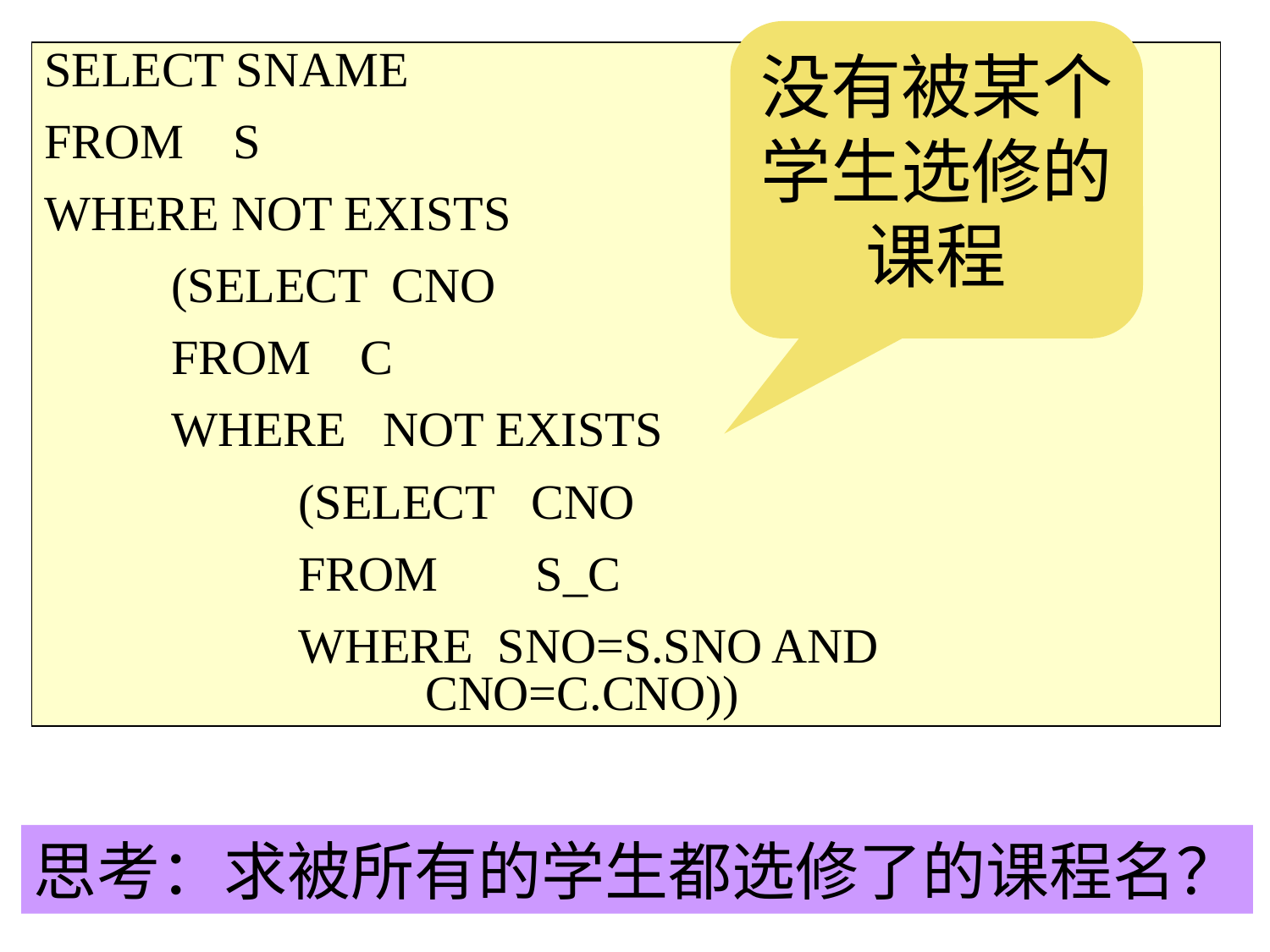

没有被某个学生选修的课程
SELECT SNAME
FROM    S
WHERE NOT EXISTS
	(SELECT  CNO
	FROM    C
	WHERE   NOT EXISTS
		(SELECT   CNO
		FROM        S_C
		WHERE  SNO=S.SNO AND 						CNO=C.CNO))
思考：求被所有的学生都选修了的课程名？
69